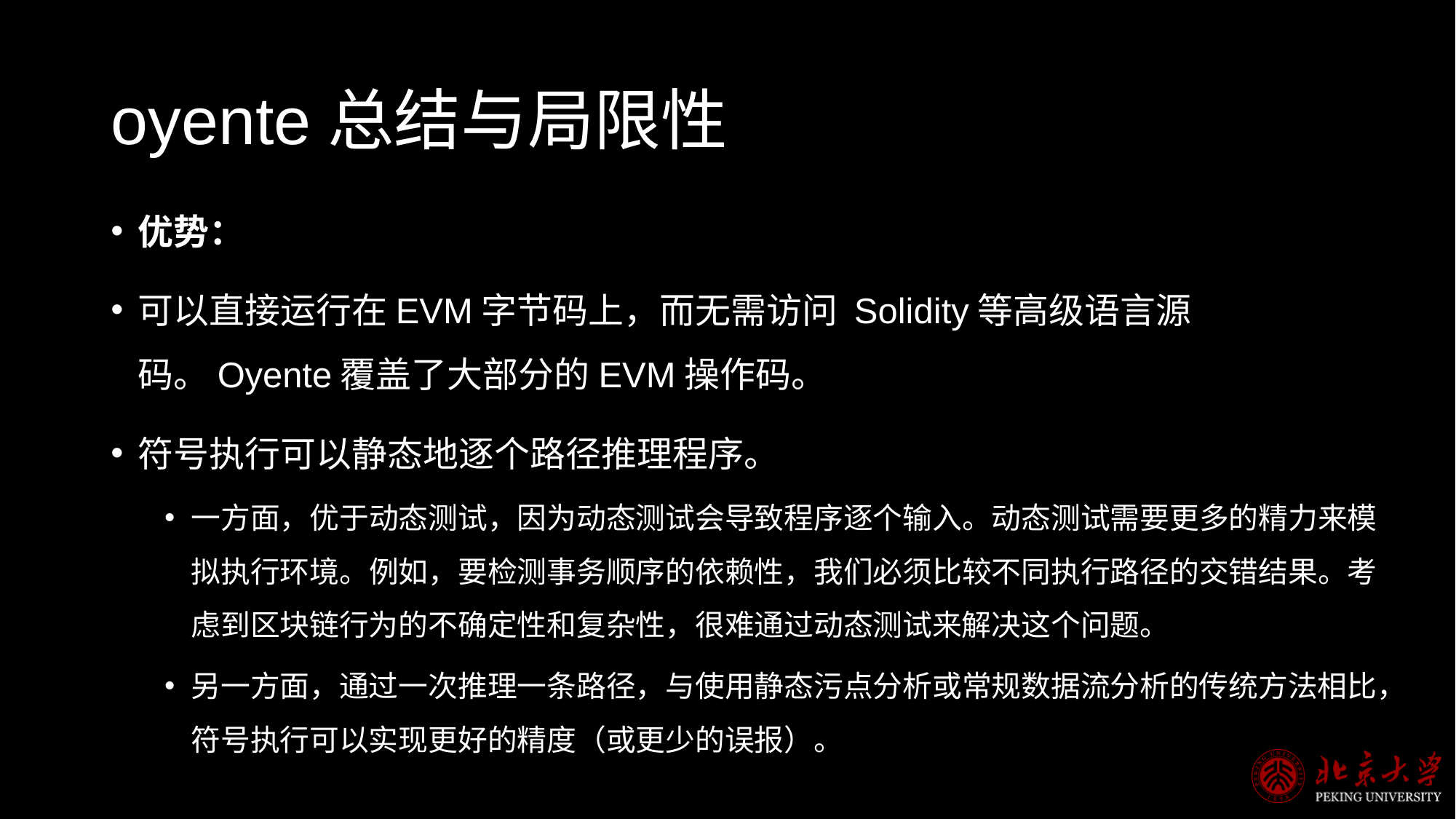

# oyente总结与局限性
优势：
可以直接运行在EVM字节码上，而无需访问 Solidity等高级语言源码。Oyente覆盖了大部分的EVM操作码。
符号执行可以静态地逐个路径推理程序。
一方面，优于动态测试，因为动态测试会导致程序逐个输入。动态测试需要更多的精力来模拟执行环境。例如，要检测事务顺序的依赖性，我们必须比较不同执行路径的交错结果。考虑到区块链行为的不确定性和复杂性，很难通过动态测试来解决这个问题。
另一方面，通过一次推理一条路径，与使用静态污点分析或常规数据流分析的传统方法相比，符号执行可以实现更好的精度（或更少的误报）。